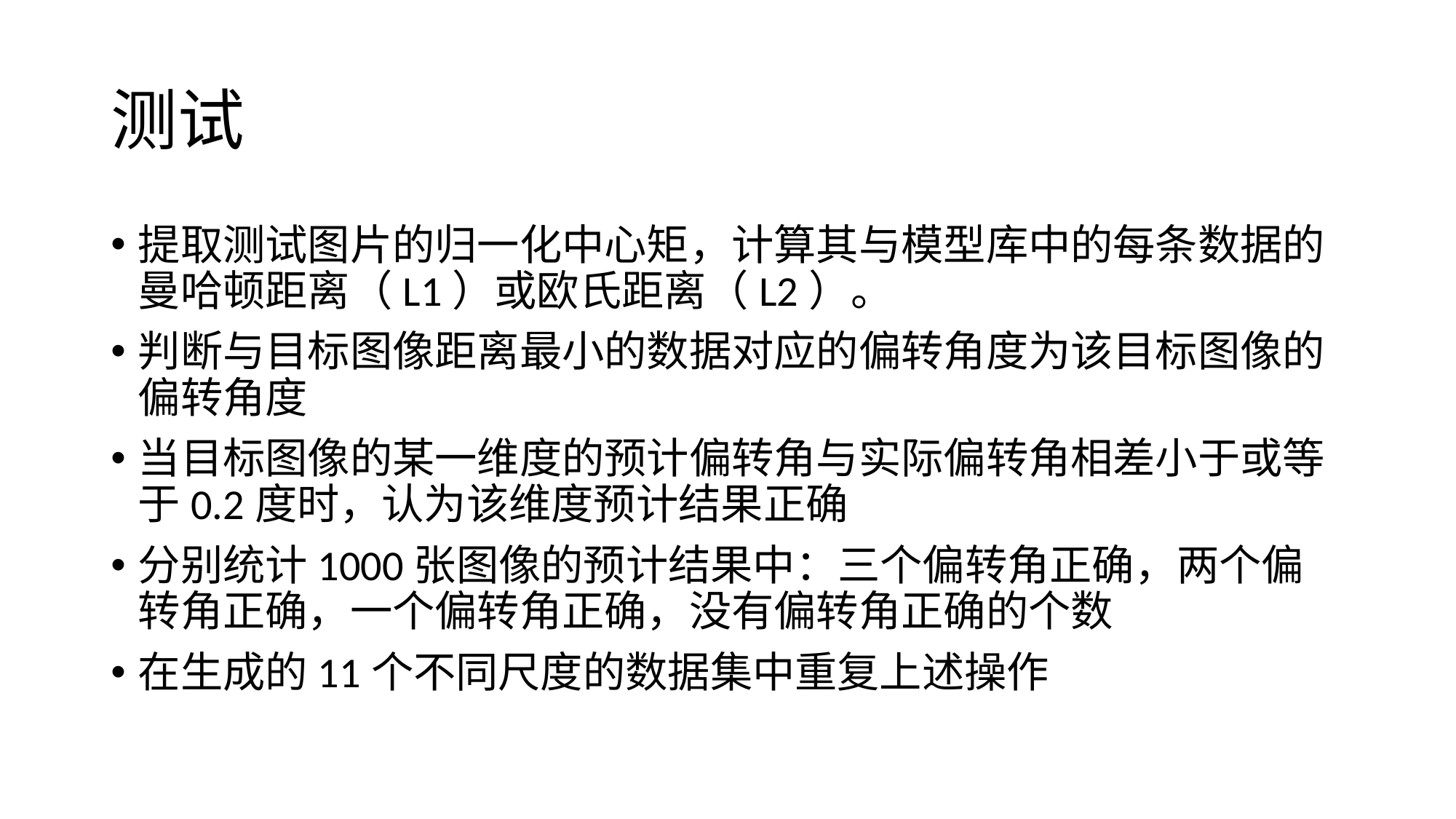

# 测试
提取测试图片的归一化中心矩，计算其与模型库中的每条数据的曼哈顿距离（L1）或欧氏距离（L2）。
判断与目标图像距离最小的数据对应的偏转角度为该目标图像的偏转角度
当目标图像的某一维度的预计偏转角与实际偏转角相差小于或等于0.2度时，认为该维度预计结果正确
分别统计1000张图像的预计结果中：三个偏转角正确，两个偏转角正确，一个偏转角正确，没有偏转角正确的个数
在生成的11个不同尺度的数据集中重复上述操作